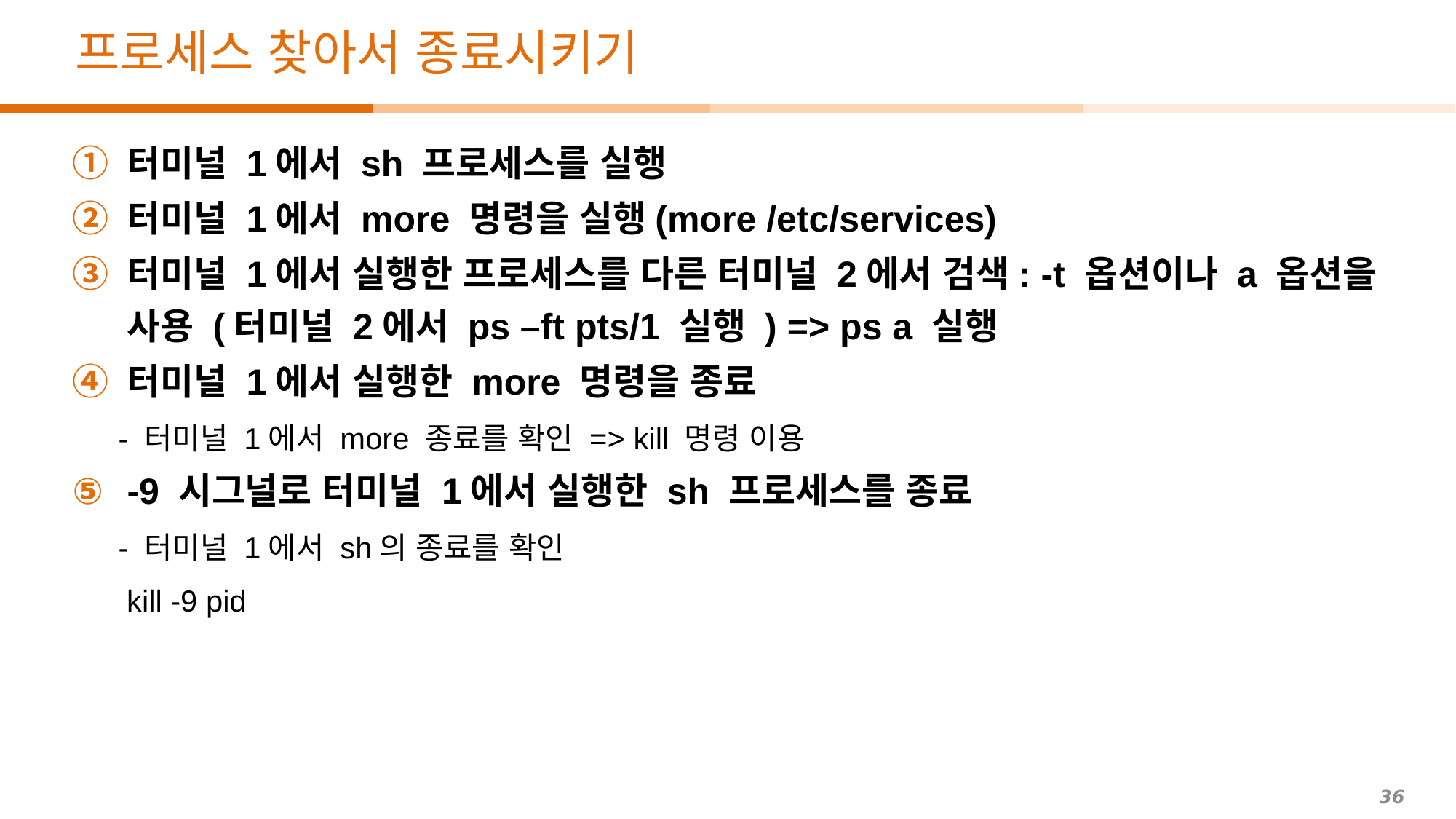

# 프로세스 찾아서 종료시키기
터미널 1에서 sh 프로세스를 실행
터미널 1에서 more 명령을 실행(more /etc/services)
터미널 1에서 실행한 프로세스를 다른 터미널 2에서 검색: -t 옵션이나 a 옵션을 사용 (터미널 2에서 ps –ft pts/1 실행 ) => ps a 실행
터미널 1에서 실행한 more 명령을 종료
    - 터미널 1에서 more 종료를 확인 => kill 명령 이용
-9 시그널로 터미널 1에서 실행한 sh 프로세스를 종료
    - 터미널 1에서 sh의 종료를 확인
     kill -9 pid